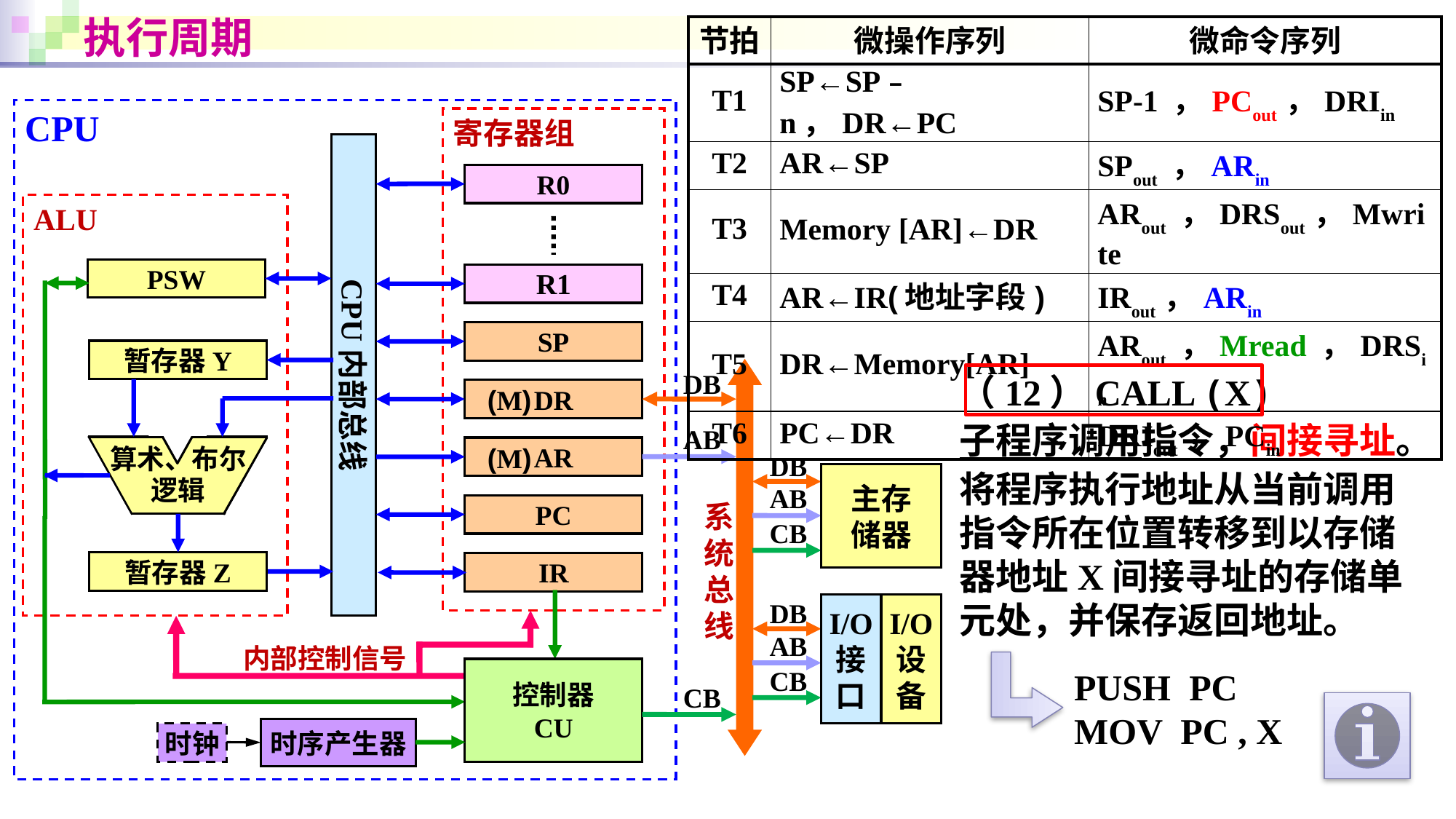

# 执行周期
| 节拍 | 微操作序列 | 微命令序列 |
| --- | --- | --- |
| T1 | SP←SP﹣n，DR←PC | SP-1 ，PCout ，DRIin |
| T2 | AR←SP | SPout ，ARin |
| T3 | Memory [AR]←DR | ARout ，DRSout ，Mwrite |
| T4 | AR←IR(地址字段) | IRout ，ARin |
| T5 | DR←Memory[AR] | ARout ，Mread ，DRSin |
| T6 | PC←DR | DRIout ，PCin |
CPU
寄存器组
CPU内部总线
R0

ALU

PSW
Rn-1

SP
暂存器Y

DB
DR

AB

算术、布尔
逻辑

AR

DB

主存
储器

AB
系统总线
PC

CB

暂存器Z
IR

I/O
接
口
I/O
设
备
DB

AB
内部控制信号

控制器
CU

CB

CB

时序产生器
时钟

R1
（12）CALL (X)
子程序调用指令，间接寻址。
将程序执行地址从当前调用指令所在位置转移到以存储器地址X间接寻址的存储单元处，并保存返回地址。

(M)
(M)

PUSH  PC
MOV  PC , X